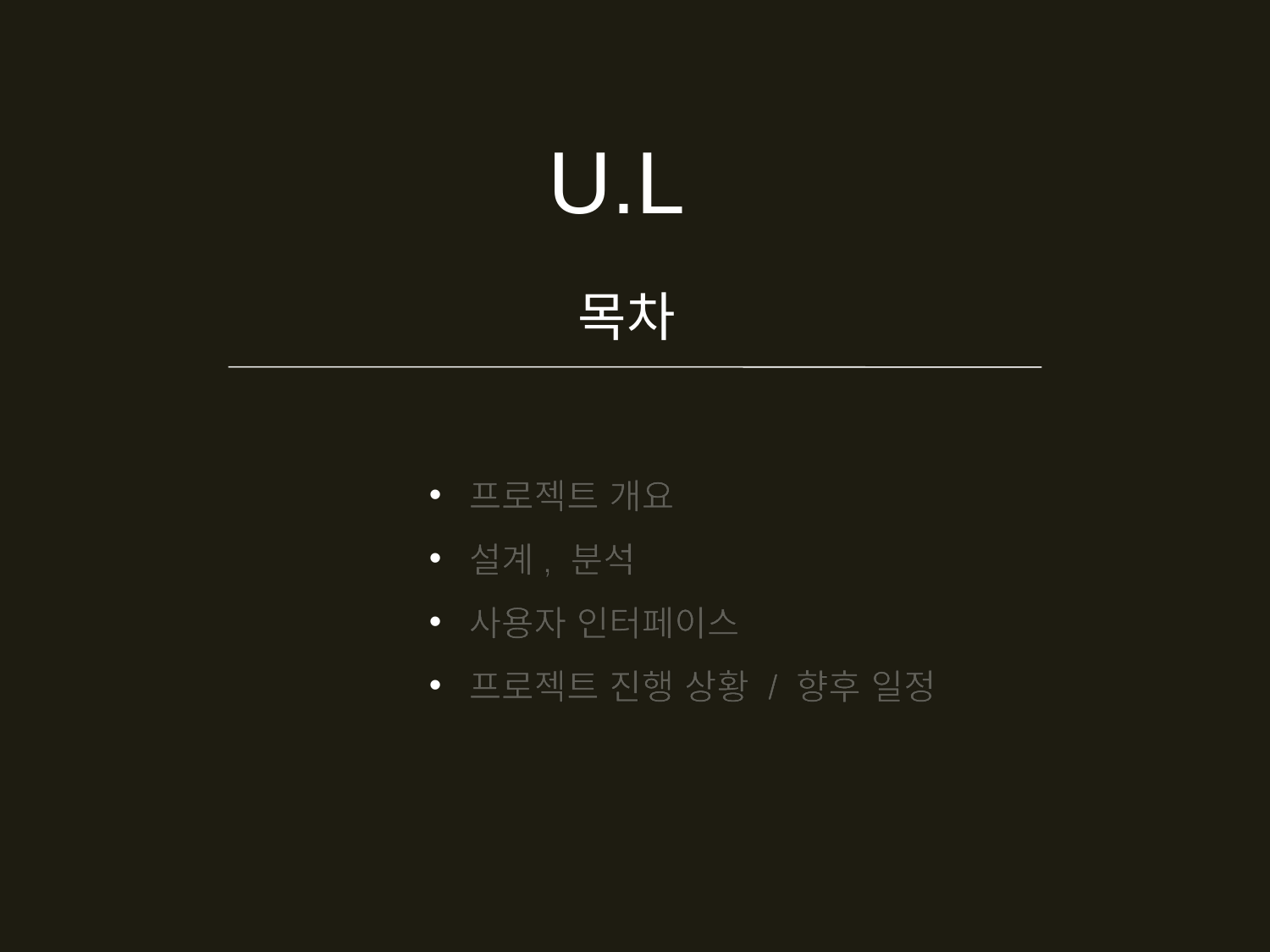

U.L
목차
프로젝트 개요
설계, 분석
사용자 인터페이스
프로젝트 진행 상황 / 향후 일정